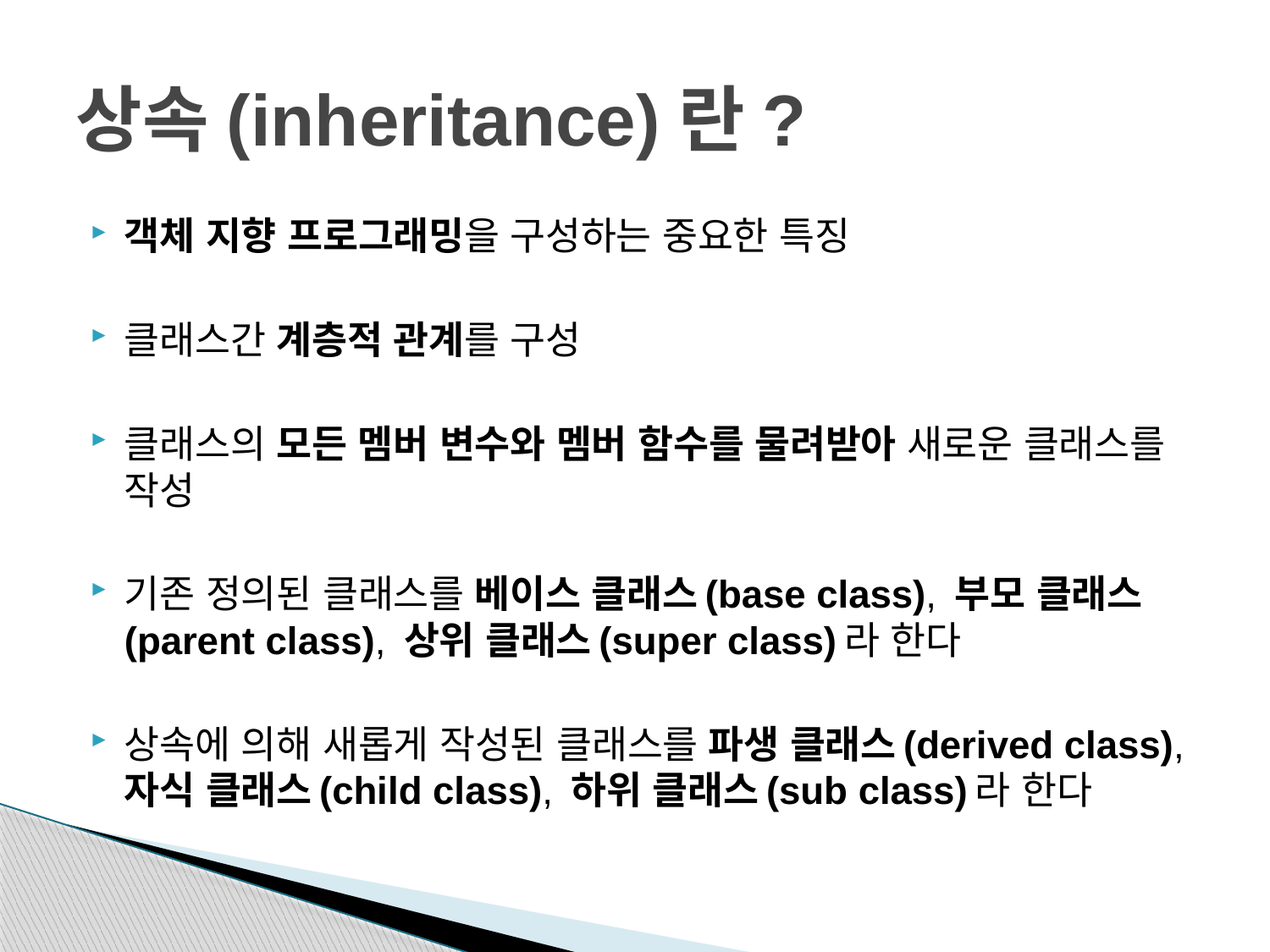

# 상속(inheritance)란?
객체 지향 프로그래밍을 구성하는 중요한 특징

클래스간 계층적 관계를 구성

클래스의 모든 멤버 변수와 멤버 함수를 물려받아 새로운 클래스를 작성

기존 정의된 클래스를 베이스 클래스(base class), 부모 클래스(parent class), 상위 클래스(super class)라 한다

상속에 의해 새롭게 작성된 클래스를 파생 클래스(derived class), 자식 클래스(child class), 하위 클래스(sub class)라 한다